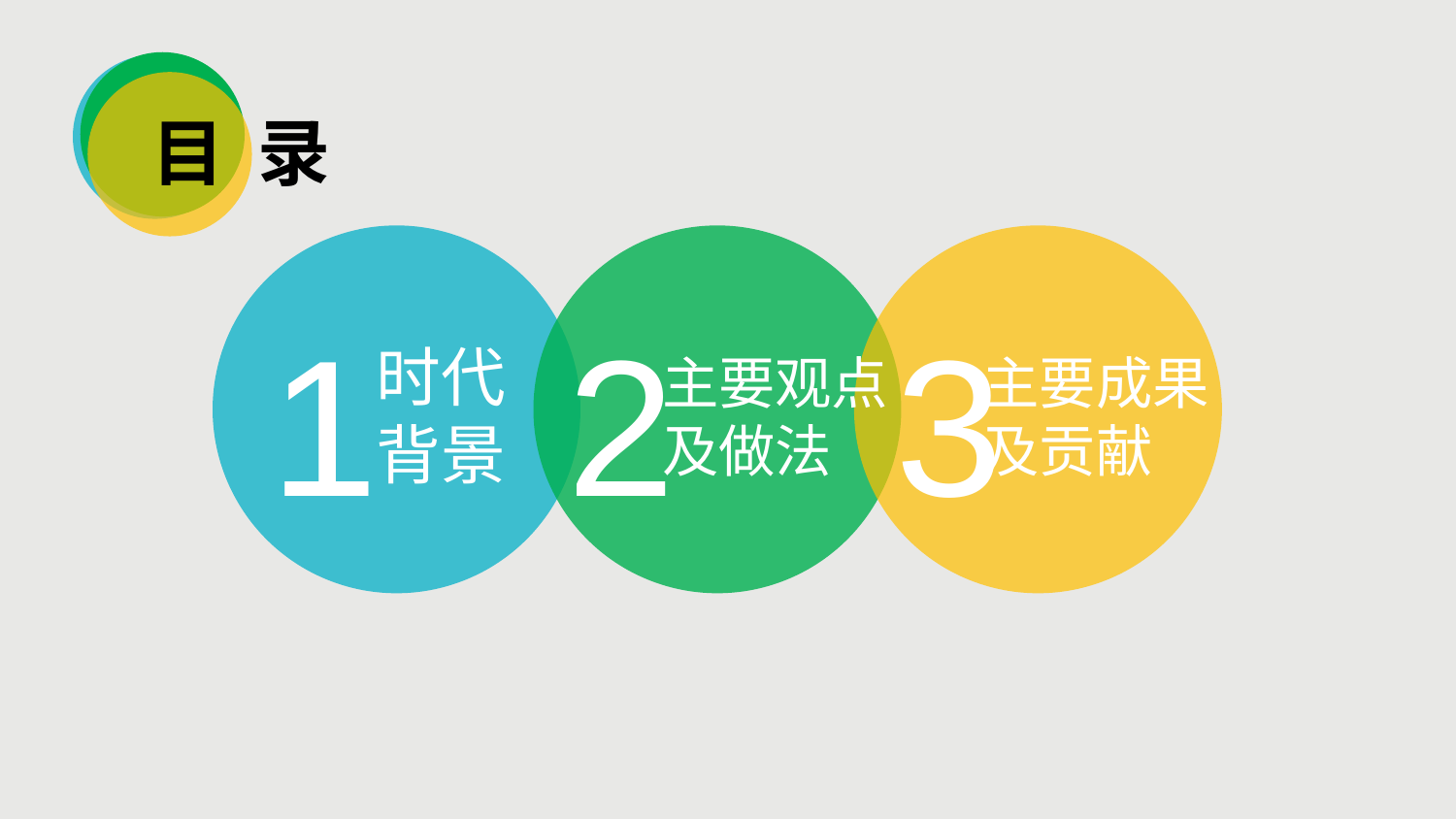

目  录

1
2
3
时代
背景
主要观点及做法
主要成果及贡献